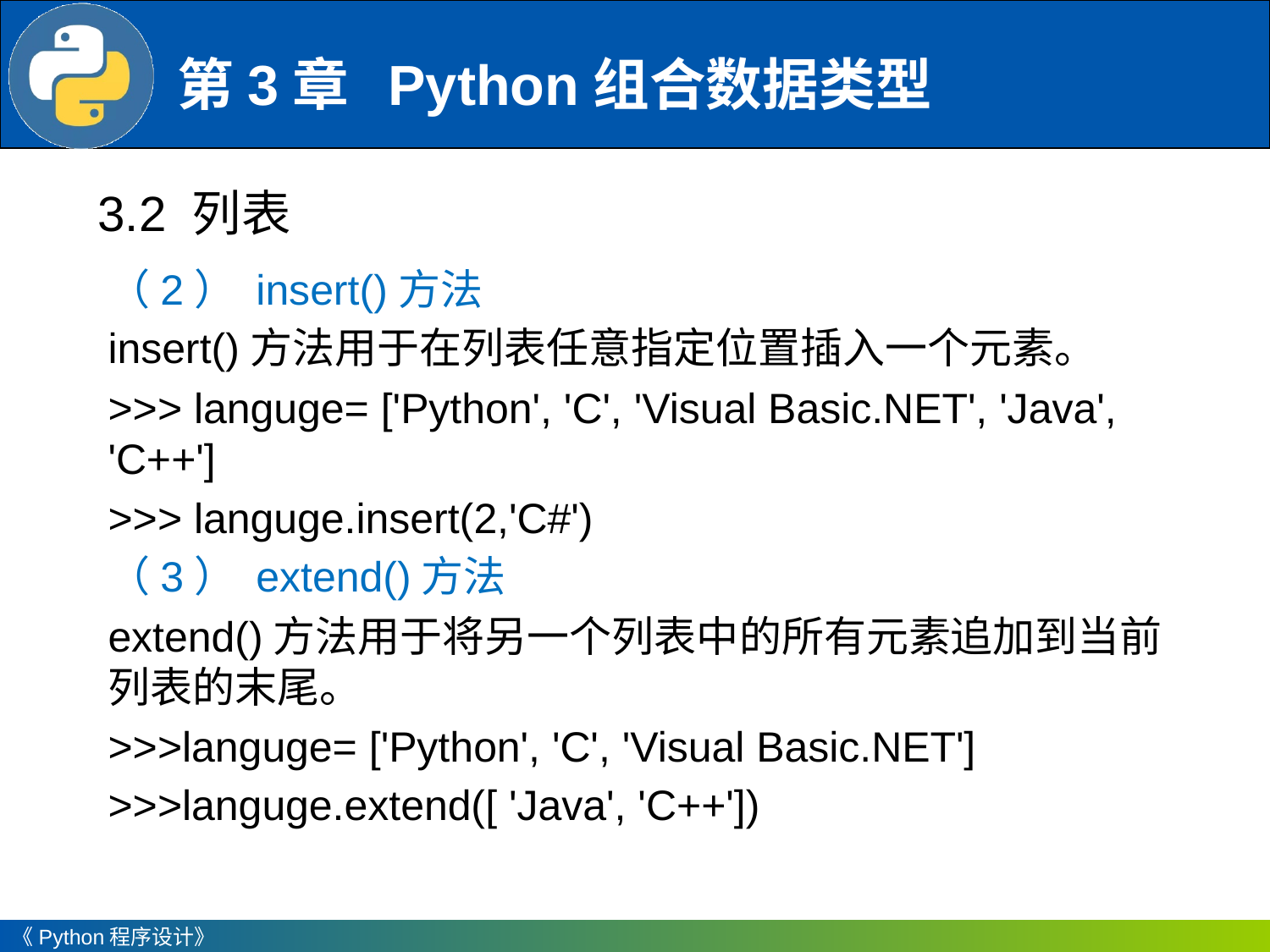

3.2 列表
（2） insert()方法
insert()方法用于在列表任意指定位置插入一个元素。
>>> languge= ['Python', 'C', 'Visual Basic.NET', 'Java', 'C++']
>>> languge.insert(2,'C#')
（3） extend()方法
extend()方法用于将另一个列表中的所有元素追加到当前列表的末尾。
>>>languge= ['Python', 'C', 'Visual Basic.NET']
>>>languge.extend([ 'Java', 'C++'])